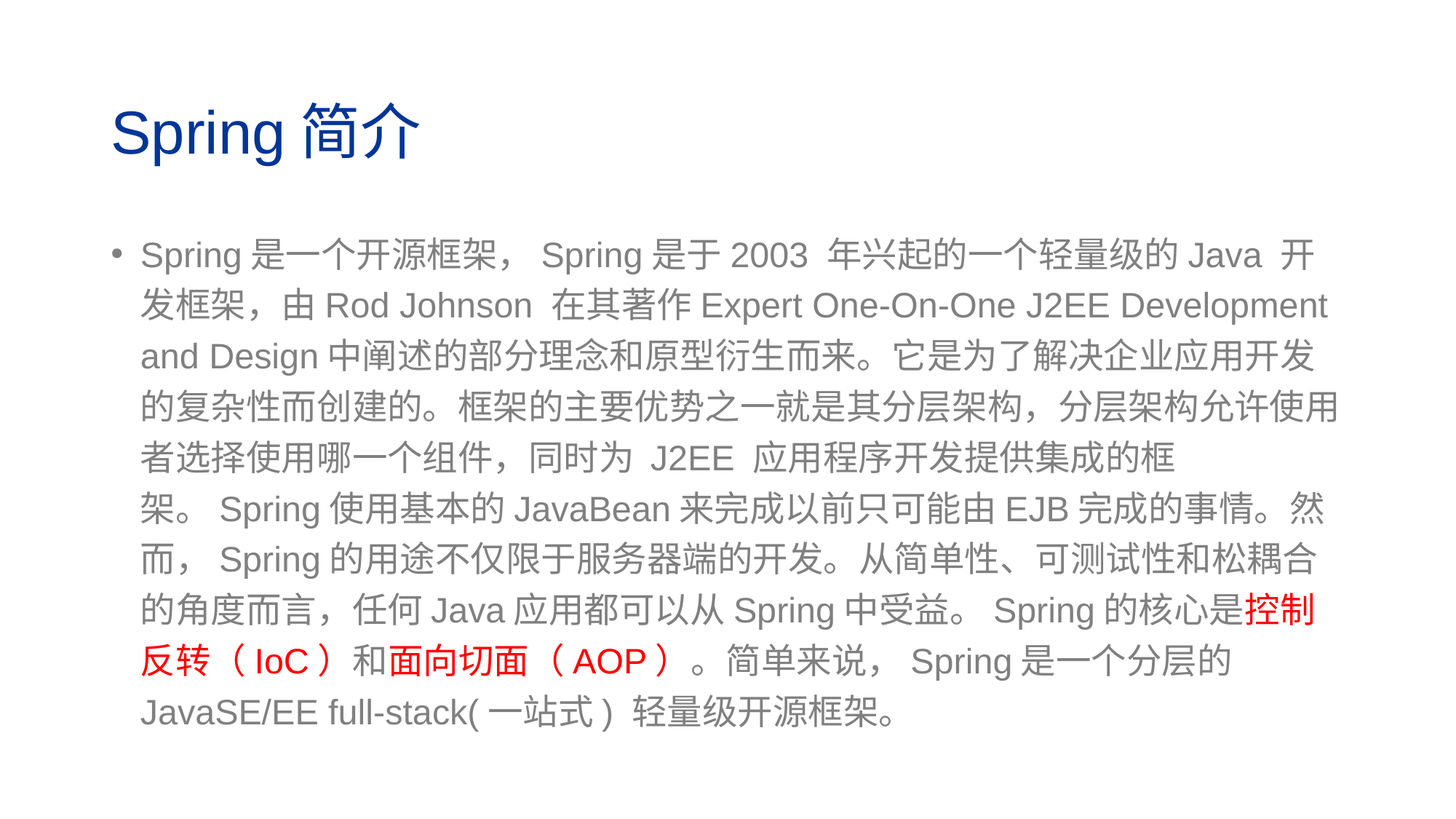

# Spring简介
Spring是一个开源框架，Spring是于2003 年兴起的一个轻量级的Java 开发框架，由Rod Johnson 在其著作Expert One-On-One J2EE Development and Design中阐述的部分理念和原型衍生而来。它是为了解决企业应用开发的复杂性而创建的。框架的主要优势之一就是其分层架构，分层架构允许使用者选择使用哪一个组件，同时为 J2EE 应用程序开发提供集成的框架。Spring使用基本的JavaBean来完成以前只可能由EJB完成的事情。然而，Spring的用途不仅限于服务器端的开发。从简单性、可测试性和松耦合的角度而言，任何Java应用都可以从Spring中受益。Spring的核心是控制反转（IoC）和面向切面（AOP）。简单来说，Spring是一个分层的JavaSE/EE full-stack(一站式) 轻量级开源框架。